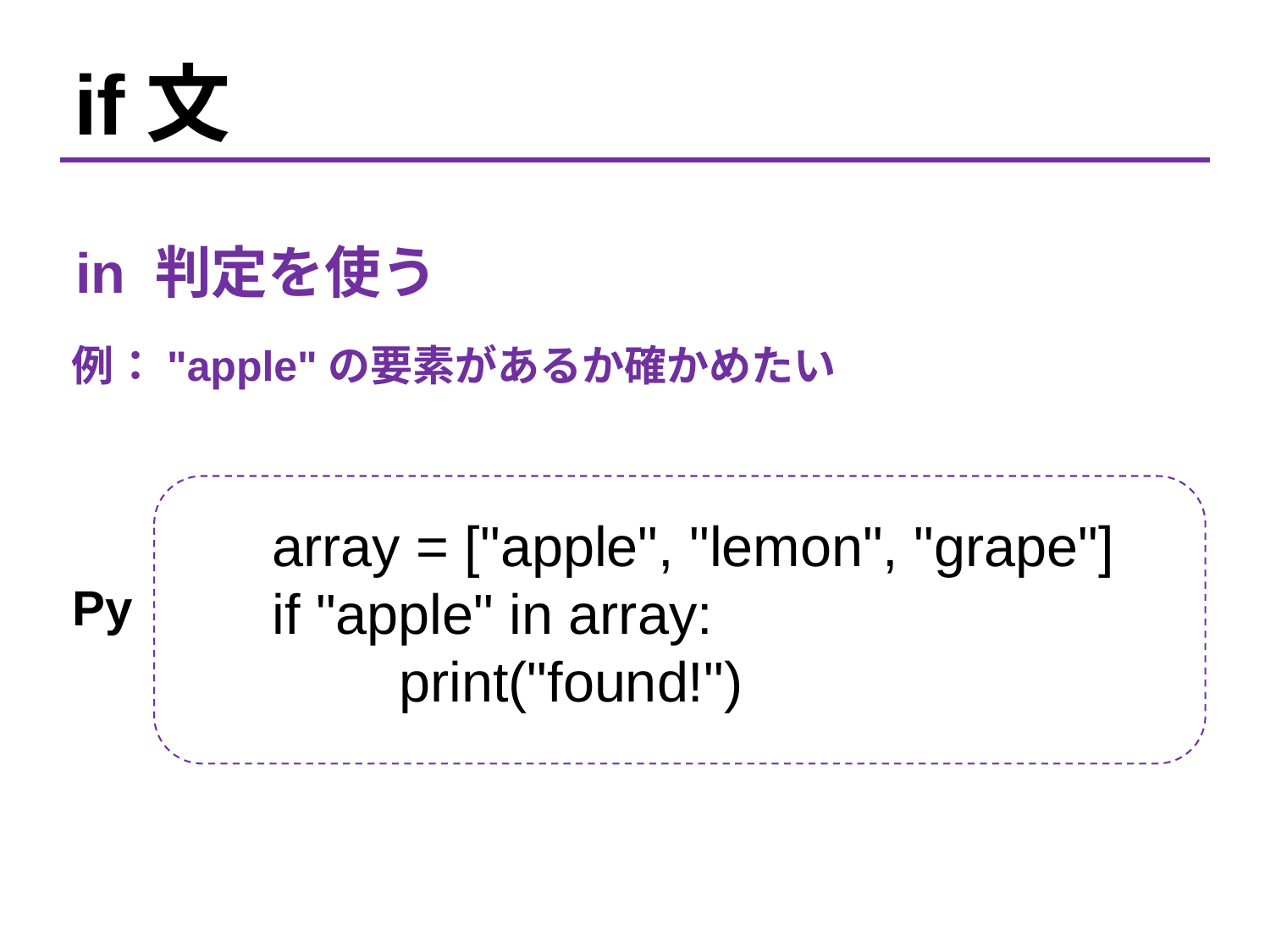

if文
in 判定を使う
例："apple"の要素があるか確かめたい

array = ["apple", "lemon", "grape"]
if "apple" in array:
	print("found!")
Py